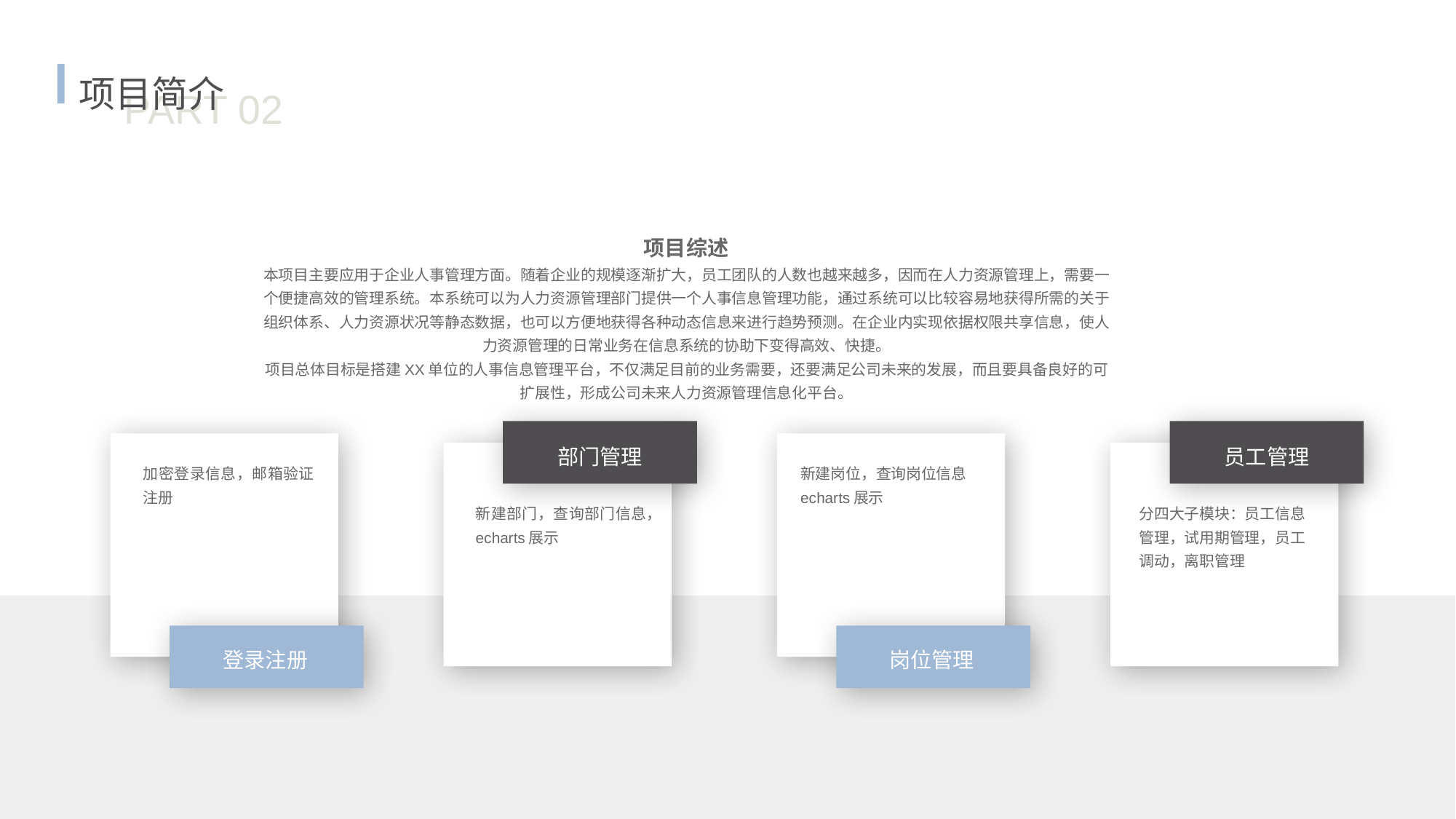

项目简介

PART 02
项目综述
本项目主要应用于企业人事管理方面。随着企业的规模逐渐扩大，员工团队的人数也越来越多，因而在人力资源管理上，需要一个便捷高效的管理系统。本系统可以为人力资源管理部门提供一个人事信息管理功能，通过系统可以比较容易地获得所需的关于组织体系、人力资源状况等静态数据，也可以方便地获得各种动态信息来进行趋势预测。在企业内实现依据权限共享信息，使人力资源管理的日常业务在信息系统的协助下变得高效、快捷。
项目总体目标是搭建XX单位的人事信息管理平台，不仅满足目前的业务需要，还要满足公司未来的发展，而且要具备良好的可扩展性，形成公司未来人力资源管理信息化平台。

部门管理
新建部门，查询部门信息，echarts展示

员工管理
分四大子模块：员工信息管理，试用期管理，员工调动，离职管理

加密登录信息，邮箱验证注册

登录注册

新建岗位，查询岗位信息
echarts展示
岗位管理